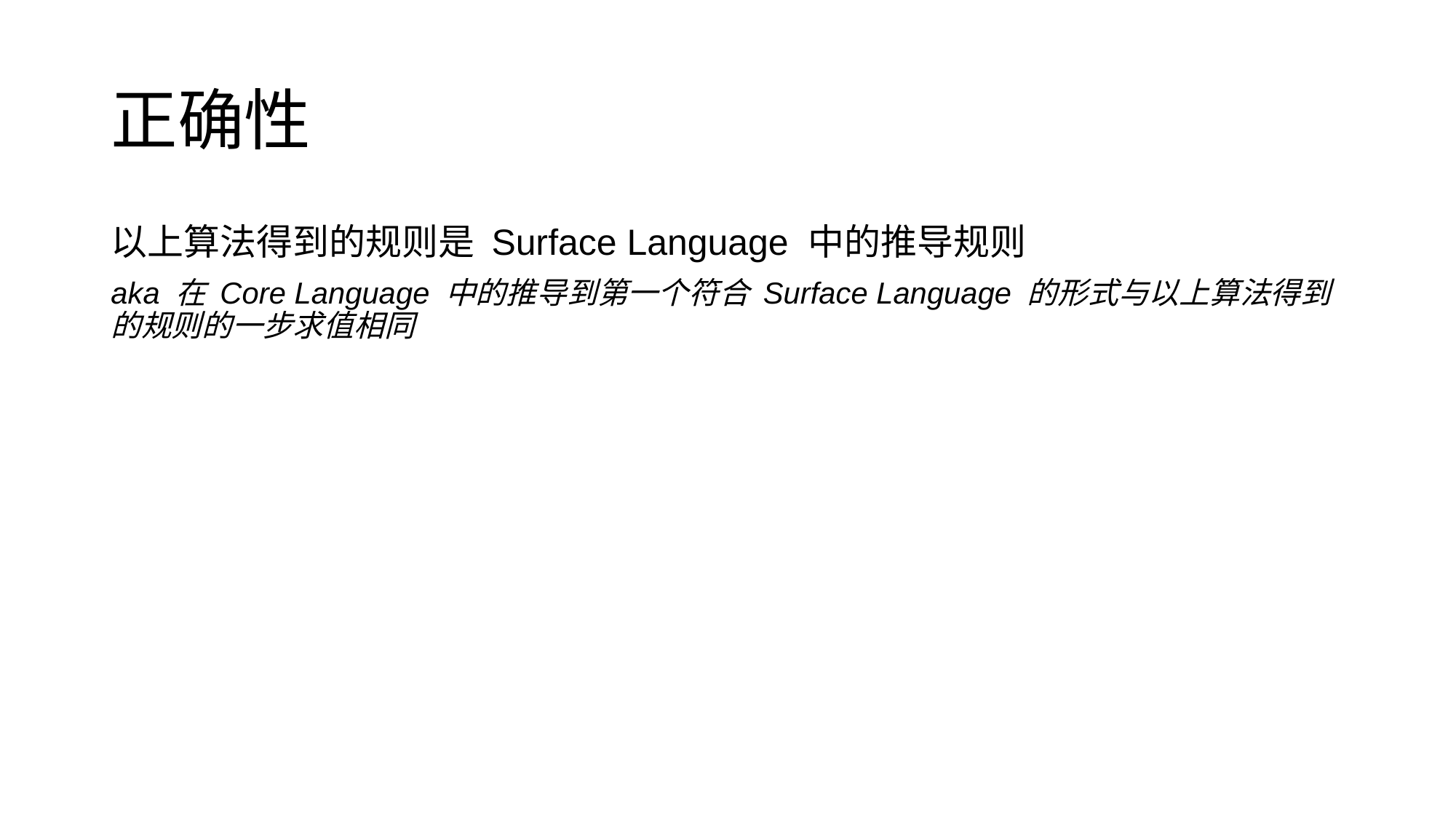

# 正确性
以上算法得到的规则是 Surface Language 中的推导规则
aka 在 Core Language 中的推导到第一个符合 Surface Language 的形式与以上算法得到的规则的一步求值相同